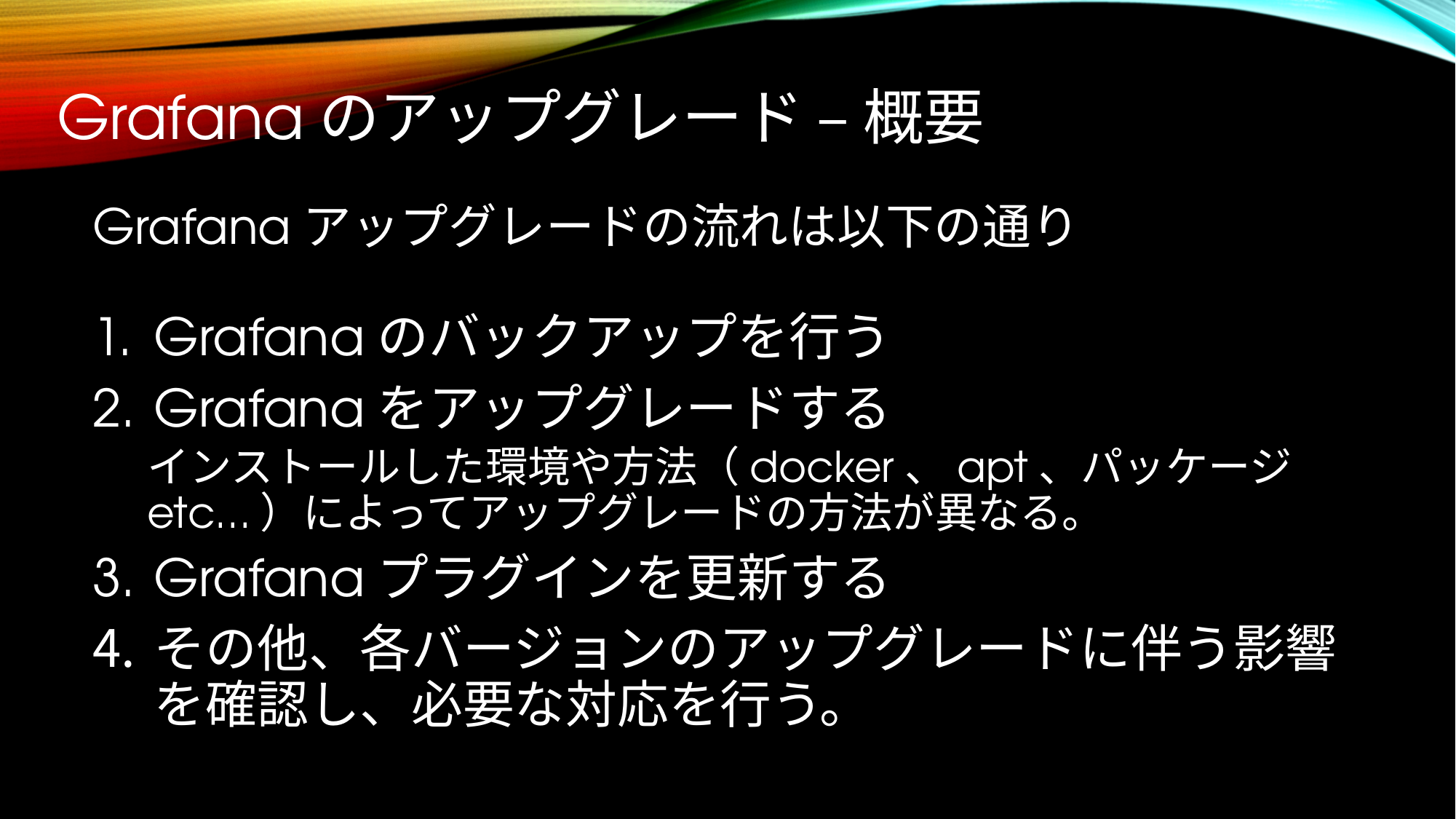

Grafanaのアップグレード – 概要
Grafanaアップグレードの流れは以下の通り

Grafanaのバックアップを行う
Grafanaをアップグレードする
インストールした環境や方法（docker、apt、パッケージ etc…）によってアップグレードの方法が異なる。
Grafanaプラグインを更新する
その他、各バージョンのアップグレードに伴う影響を確認し、必要な対応を行う。